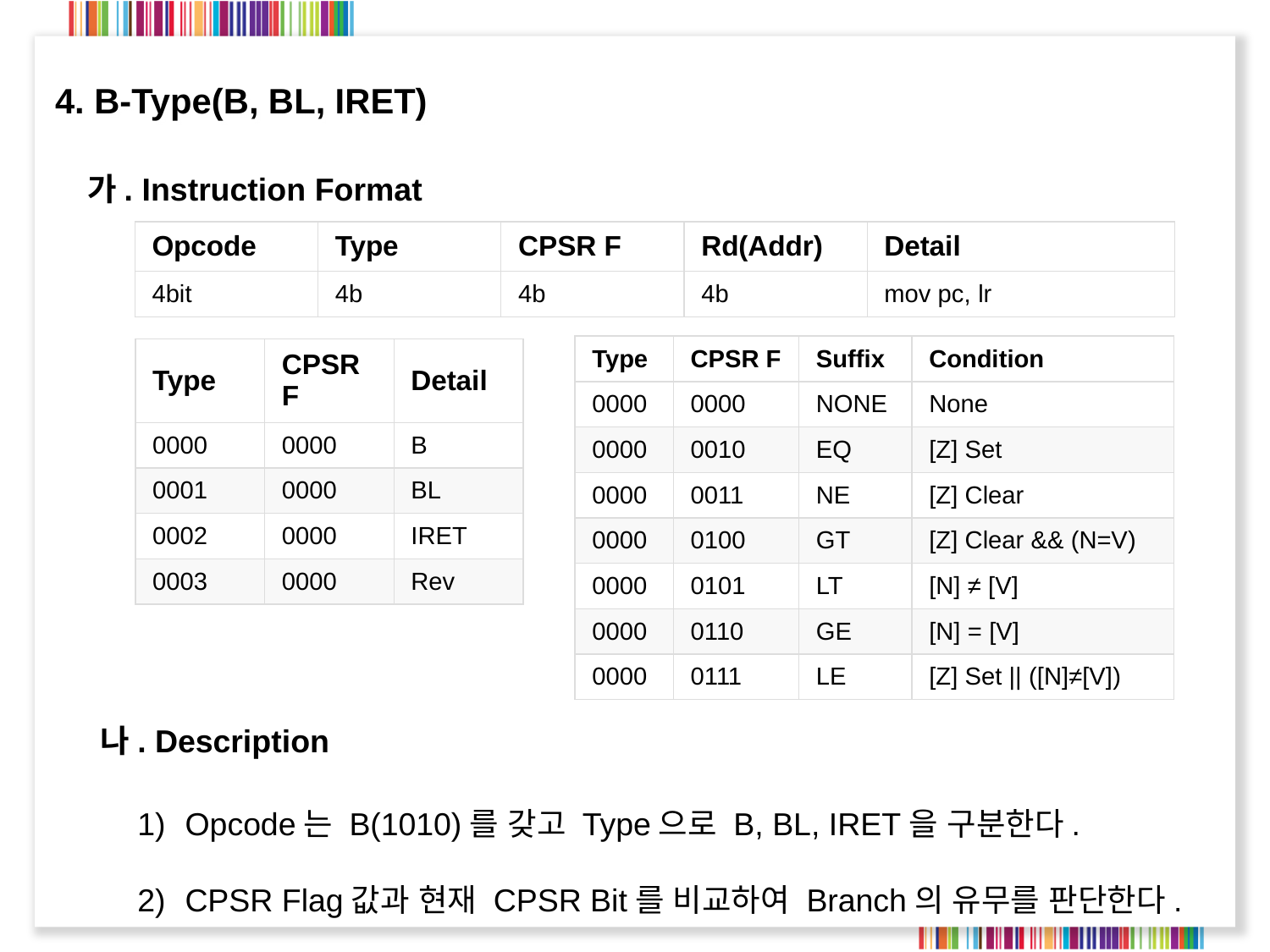

4. B-Type(B, BL, IRET)
가. Instruction Format
| Opcode | Type | CPSR F | Rd(Addr) | Detail |
| --- | --- | --- | --- | --- |
| 4bit | 4b | 4b | 4b | mov pc, lr |
| Type | CPSR F | Suffix | Condition |
| --- | --- | --- | --- |
| 0000 | 0000 | NONE | None |
| 0000 | 0010 | EQ | [Z] Set |
| 0000 | 0011 | NE | [Z] Clear |
| 0000 | 0100 | GT | [Z] Clear && (N=V) |
| 0000 | 0101 | LT | [N] ≠ [V] |
| 0000 | 0110 | GE | [N] = [V] |
| 0000 | 0111 | LE | [Z] Set || ([N]≠[V]) |
| Type | CPSR F | Detail |
| --- | --- | --- |
| 0000 | 0000 | B |
| 0001 | 0000 | BL |
| 0002 | 0000 | IRET |
| 0003 | 0000 | Rev |
나. Description
Opcode는 B(1010)를 갖고 Type으로 B, BL, IRET을 구분한다.
CPSR Flag값과 현재 CPSR Bit를 비교하여 Branch의 유무를 판단한다.